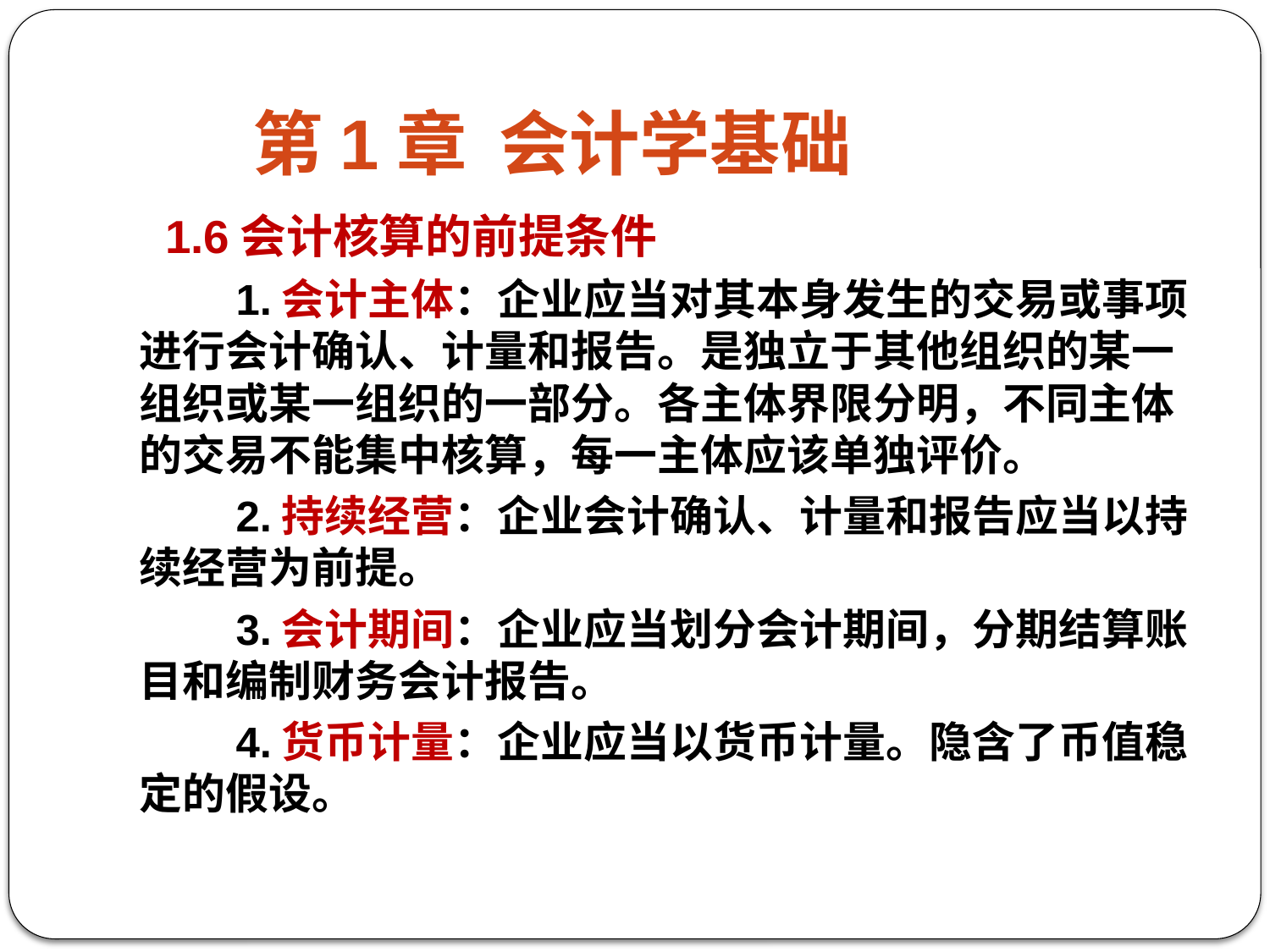

# 第1章  会计学基础
  1.6会计核算的前提条件
        1.会计主体：企业应当对其本身发生的交易或事项进行会计确认、计量和报告。是独立于其他组织的某一组织或某一组织的一部分。各主体界限分明，不同主体的交易不能集中核算，每一主体应该单独评价。
        2.持续经营：企业会计确认、计量和报告应当以持续经营为前提。
        3.会计期间：企业应当划分会计期间，分期结算账目和编制财务会计报告。
        4.货币计量：企业应当以货币计量。隐含了币值稳定的假设。